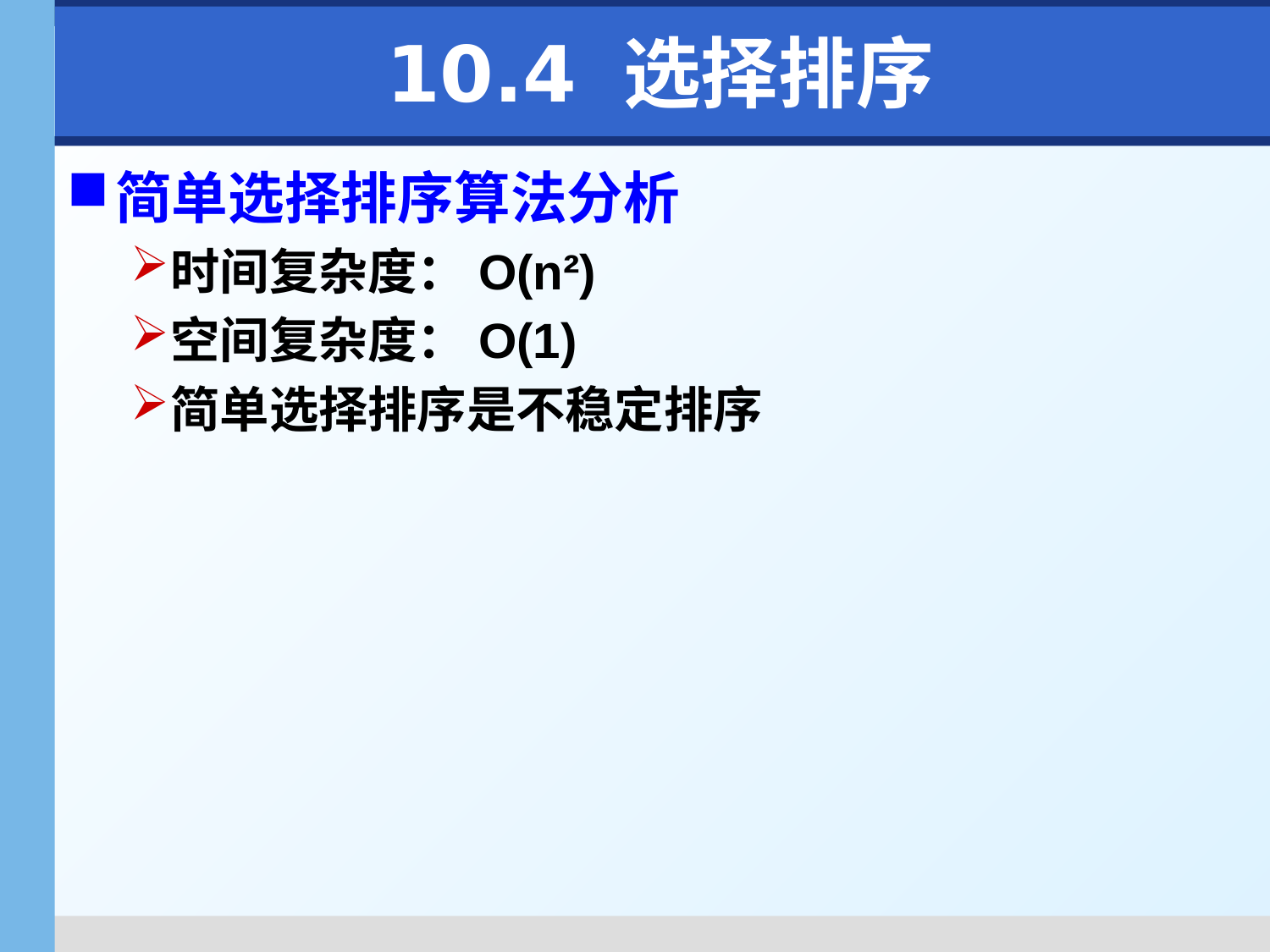

# 10.4 选择排序
简单选择排序算法分析
时间复杂度：O(n²)
空间复杂度：O(1)
简单选择排序是不稳定排序